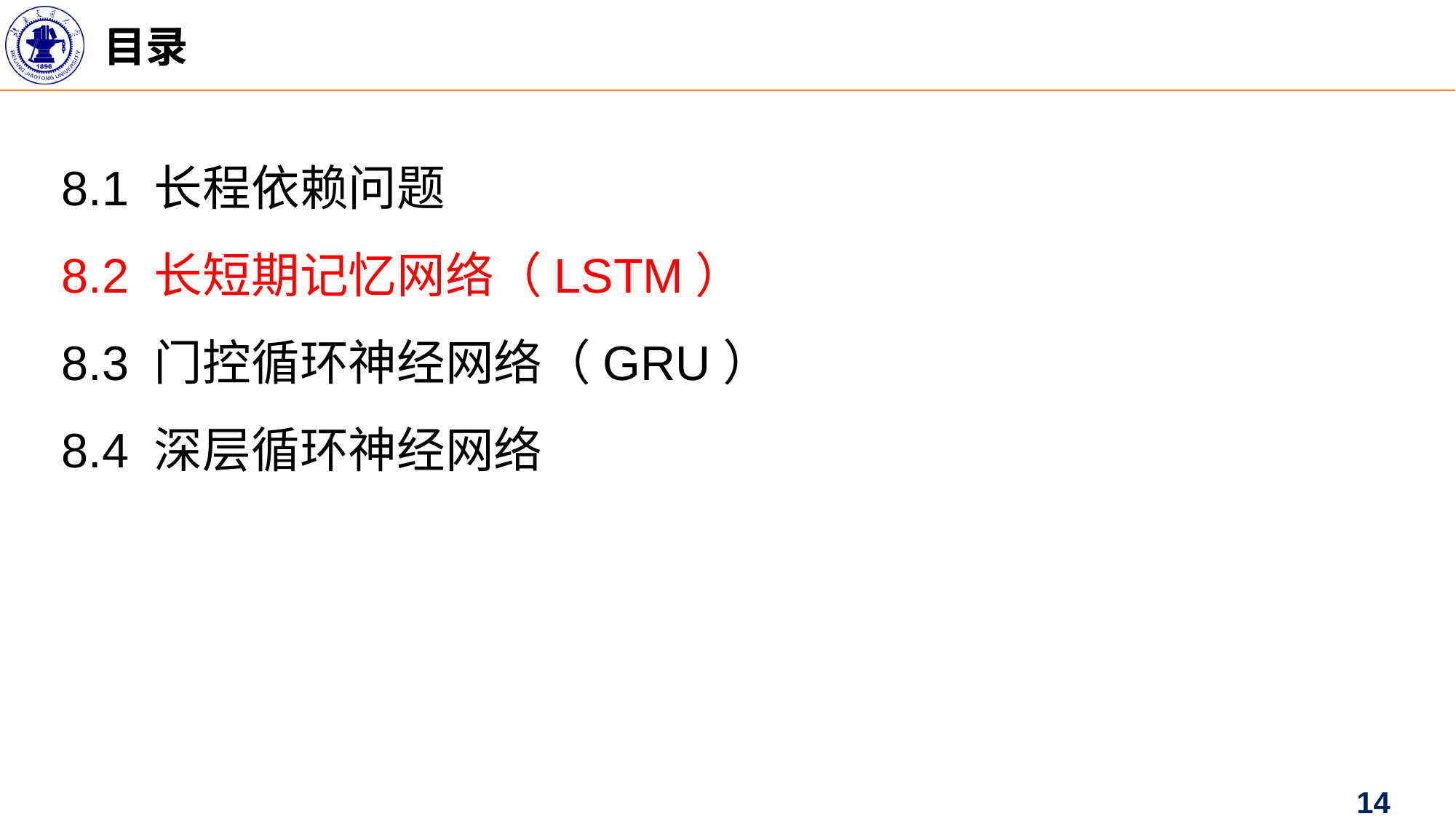

目录
8.1 长程依赖问题
8.2 长短期记忆网络（LSTM）
8.3 门控循环神经网络（GRU）
8.4 深层循环神经网络